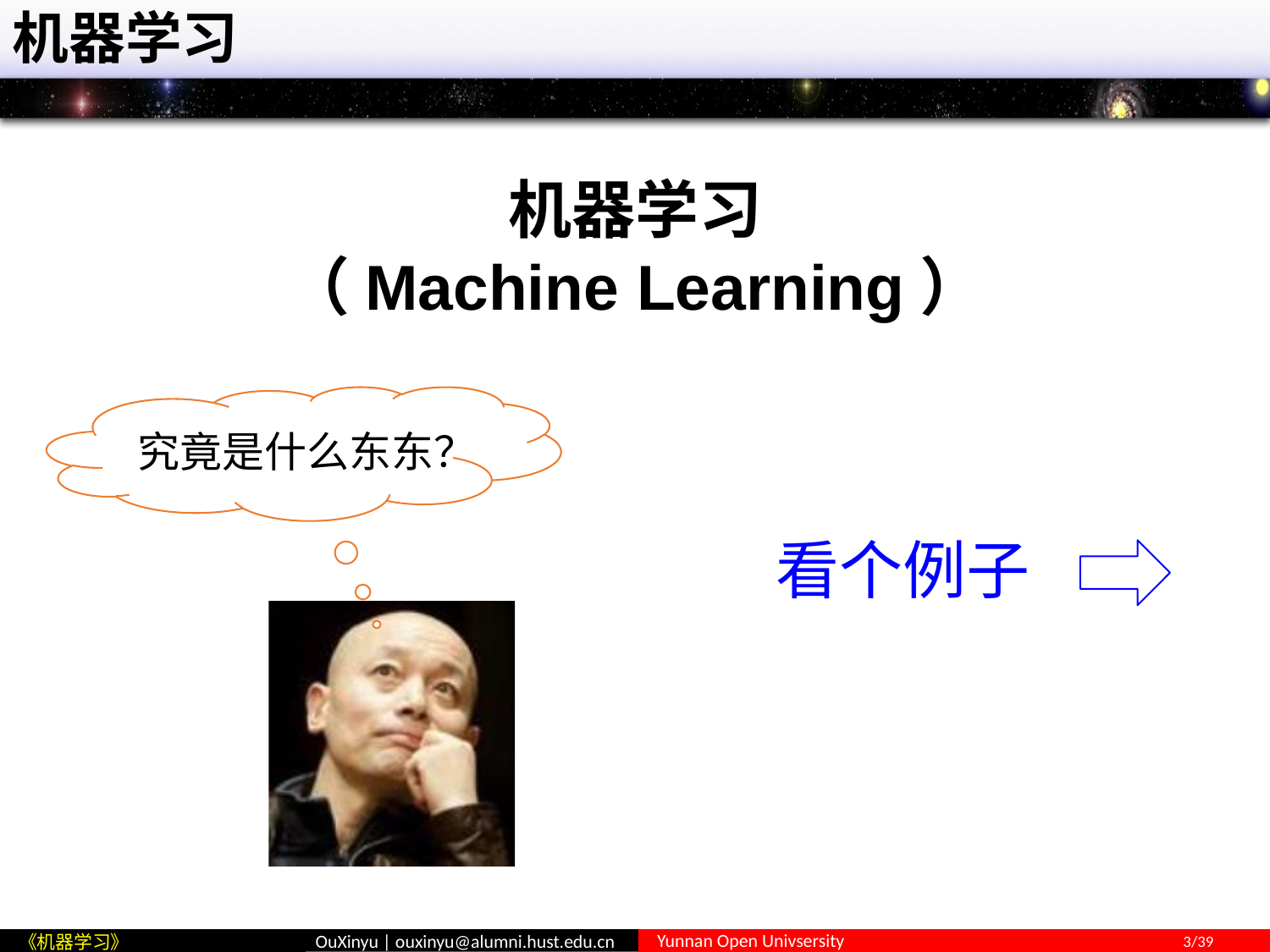

# 机器学习
机器学习
（Machine Learning）
究竟是什么东东？
看个例子